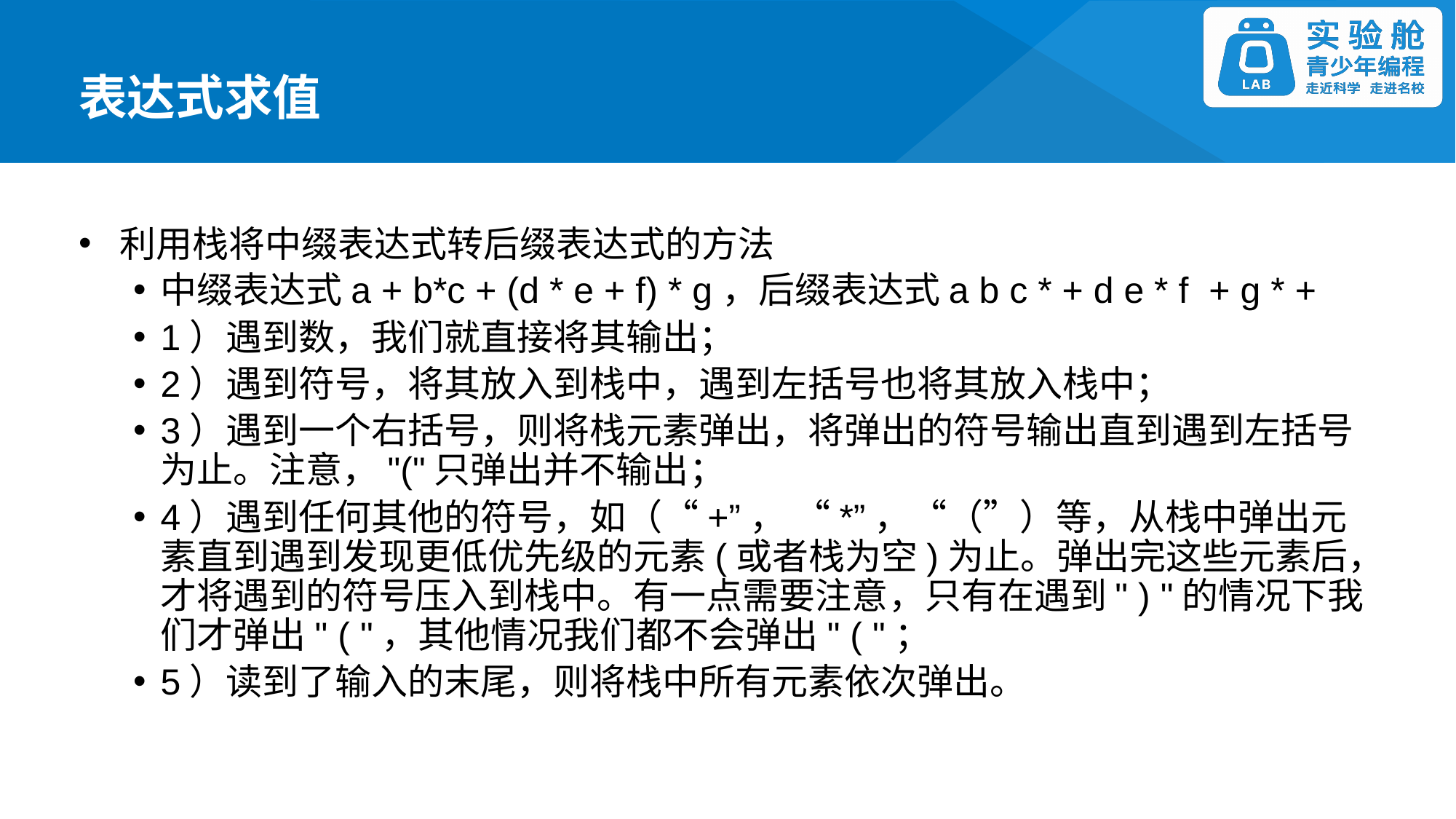

表达式求值
利用栈将中缀表达式转后缀表达式的方法
中缀表达式a + b*c + (d * e + f) * g，后缀表达式a b c * + d e * f  + g * +
1）遇到数，我们就直接将其输出；
2）遇到符号，将其放入到栈中，遇到左括号也将其放入栈中；
3）遇到一个右括号，则将栈元素弹出，将弹出的符号输出直到遇到左括号为止。注意，"("只弹出并不输出；
4）遇到任何其他的符号，如（“+”， “*”，“（”）等，从栈中弹出元素直到遇到发现更低优先级的元素(或者栈为空)为止。弹出完这些元素后，才将遇到的符号压入到栈中。有一点需要注意，只有在遇到" ) "的情况下我们才弹出" ( "，其他情况我们都不会弹出" ( "；
5）读到了输入的末尾，则将栈中所有元素依次弹出。